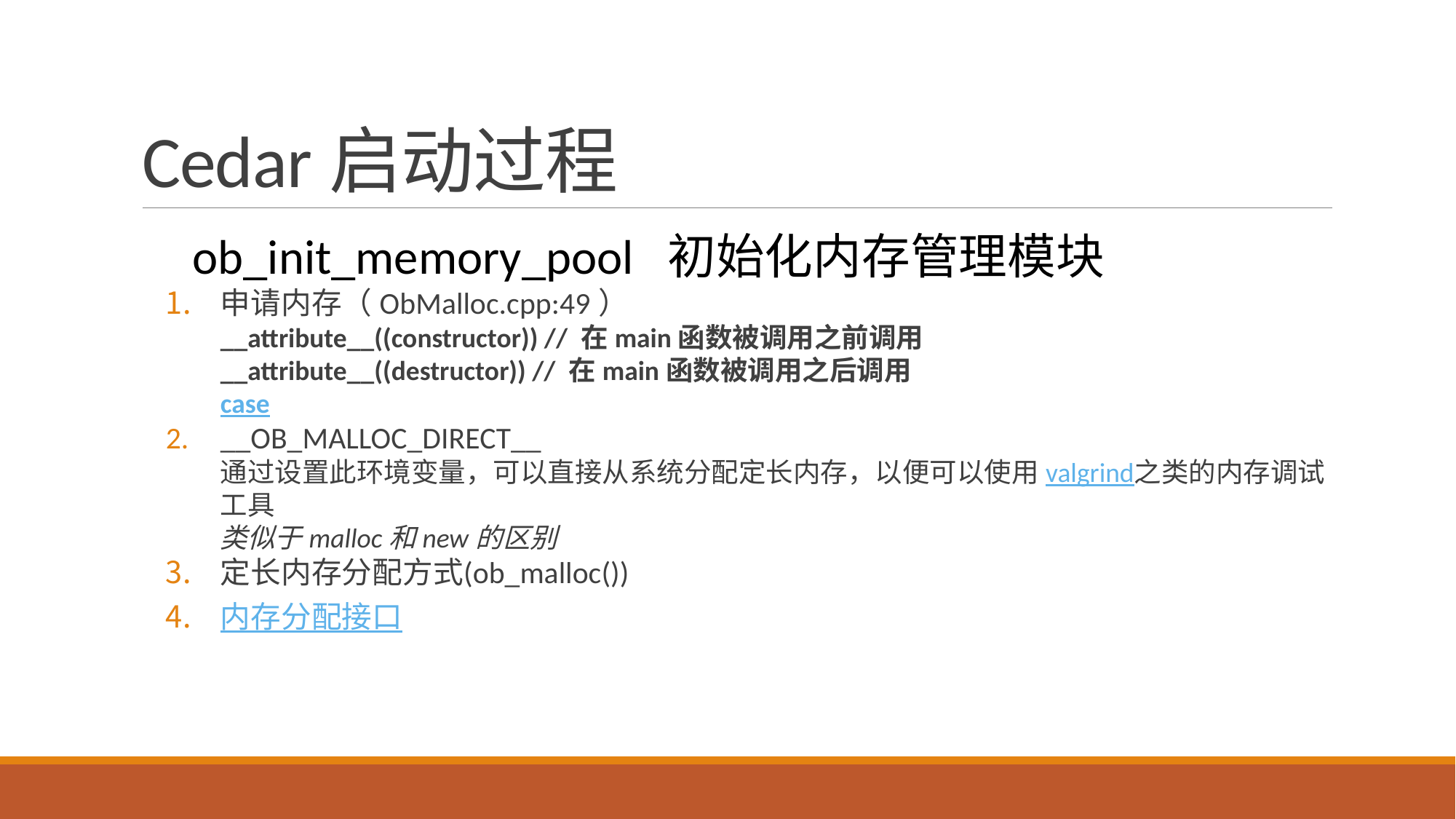

# Cedar启动过程
ob_init_memory_pool  初始化内存管理模块
申请内存（ObMalloc.cpp:49）
__attribute__((constructor)) // 在main函数被调用之前调用
__attribute__((destructor)) // 在main函数被调用之后调用
case
__OB_MALLOC_DIRECT__
通过设置此环境变量，可以直接从系统分配定长内存，以便可以使用valgrind之类的内存调试工具
类似于malloc和new的区别
定长内存分配方式(ob_malloc())
内存分配接口